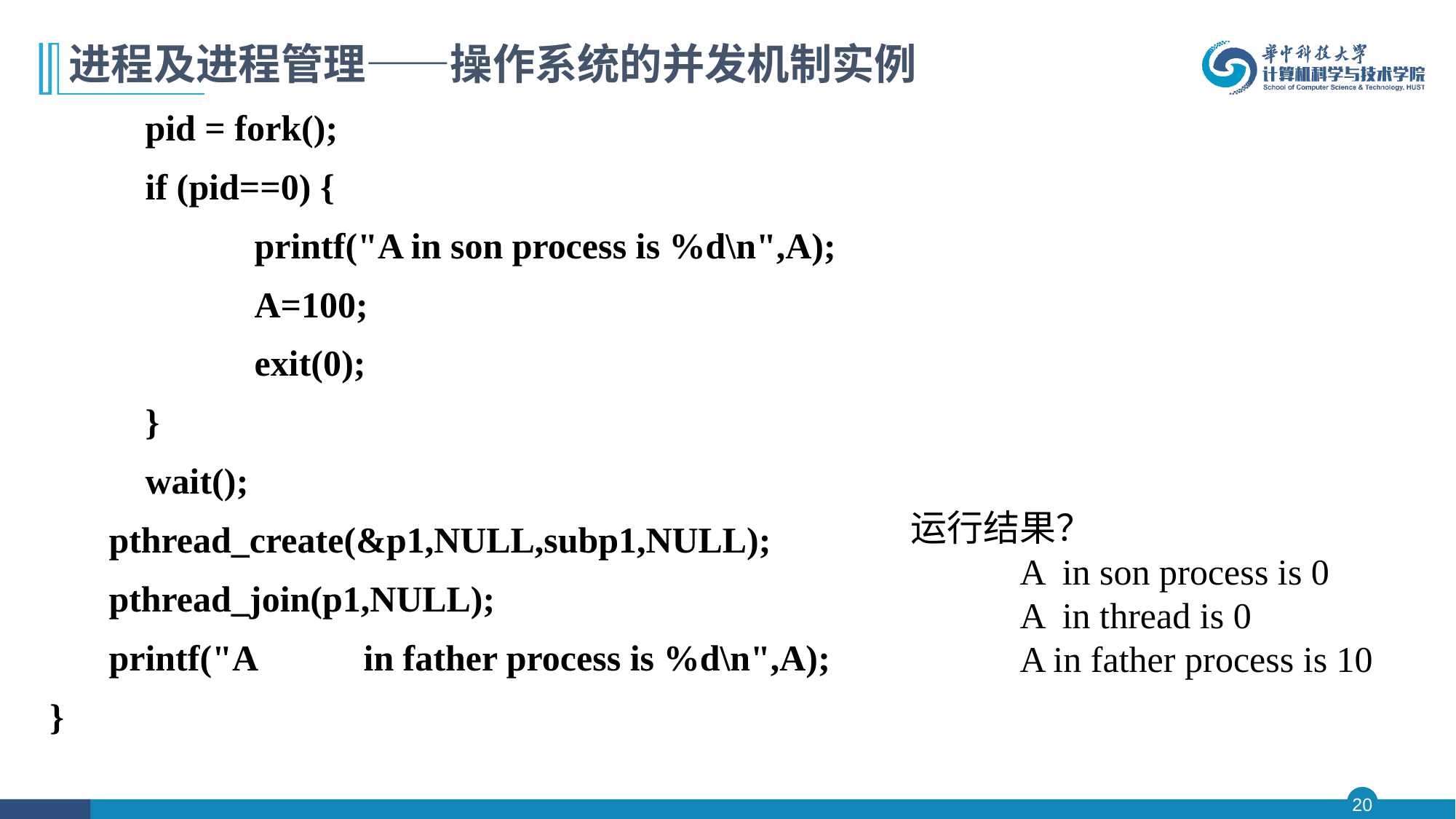

# 进程及进程管理——操作系统的并发机制实例
		pid = fork();
		if (pid==0) {
			printf("A in son process is %d\n",A);
			A=100;
			exit(0);
		}
		wait();
	        pthread_create(&p1,NULL,subp1,NULL);
	        pthread_join(p1,NULL);
	        printf("A	in father process is %d\n",A);
      }
运行结果？
	A  in son process is 0
	A  in thread is 0
	A in father process is 10